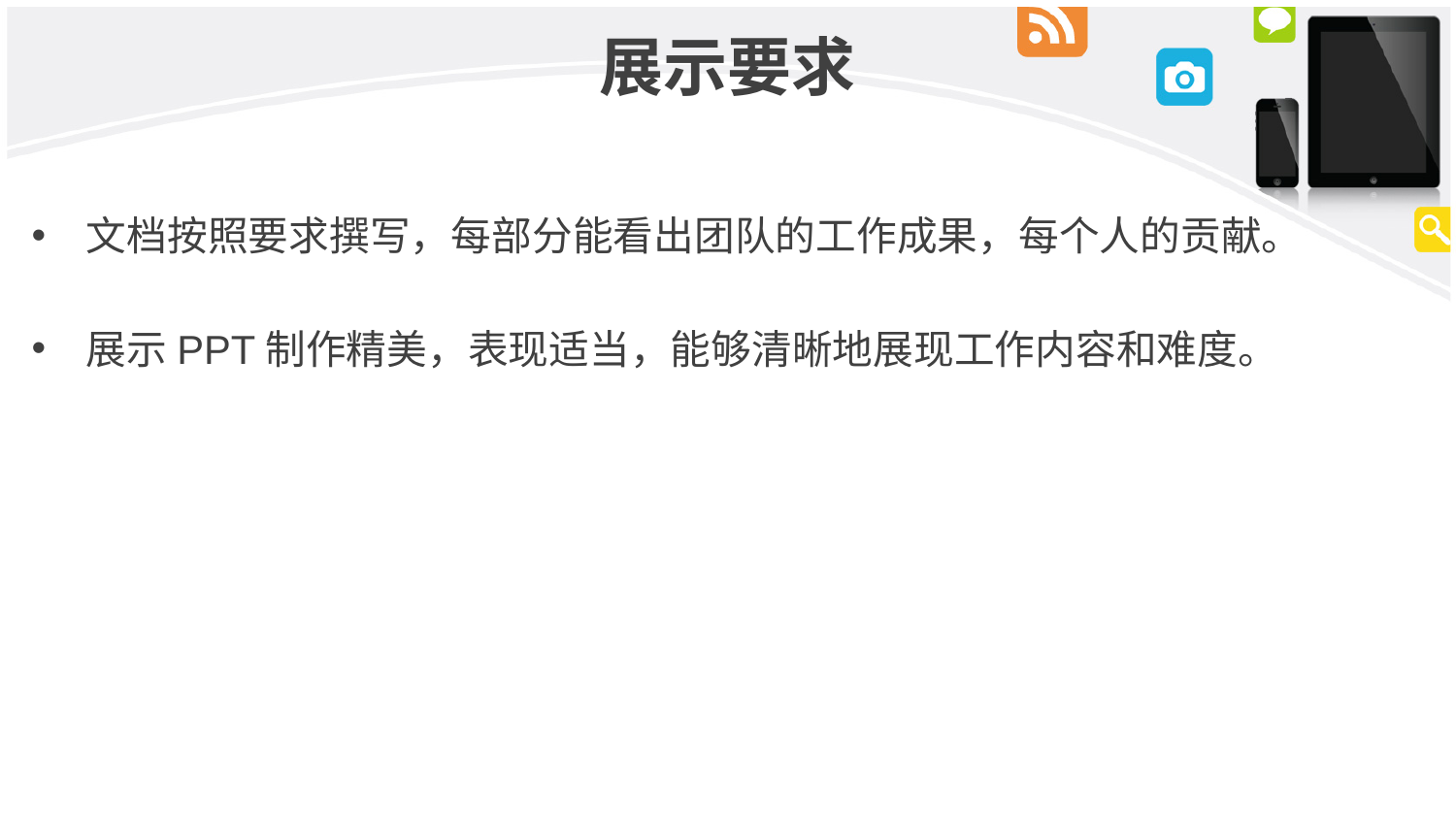

# 展示要求
文档按照要求撰写，每部分能看出团队的工作成果，每个人的贡献。

展示PPT制作精美，表现适当，能够清晰地展现工作内容和难度。